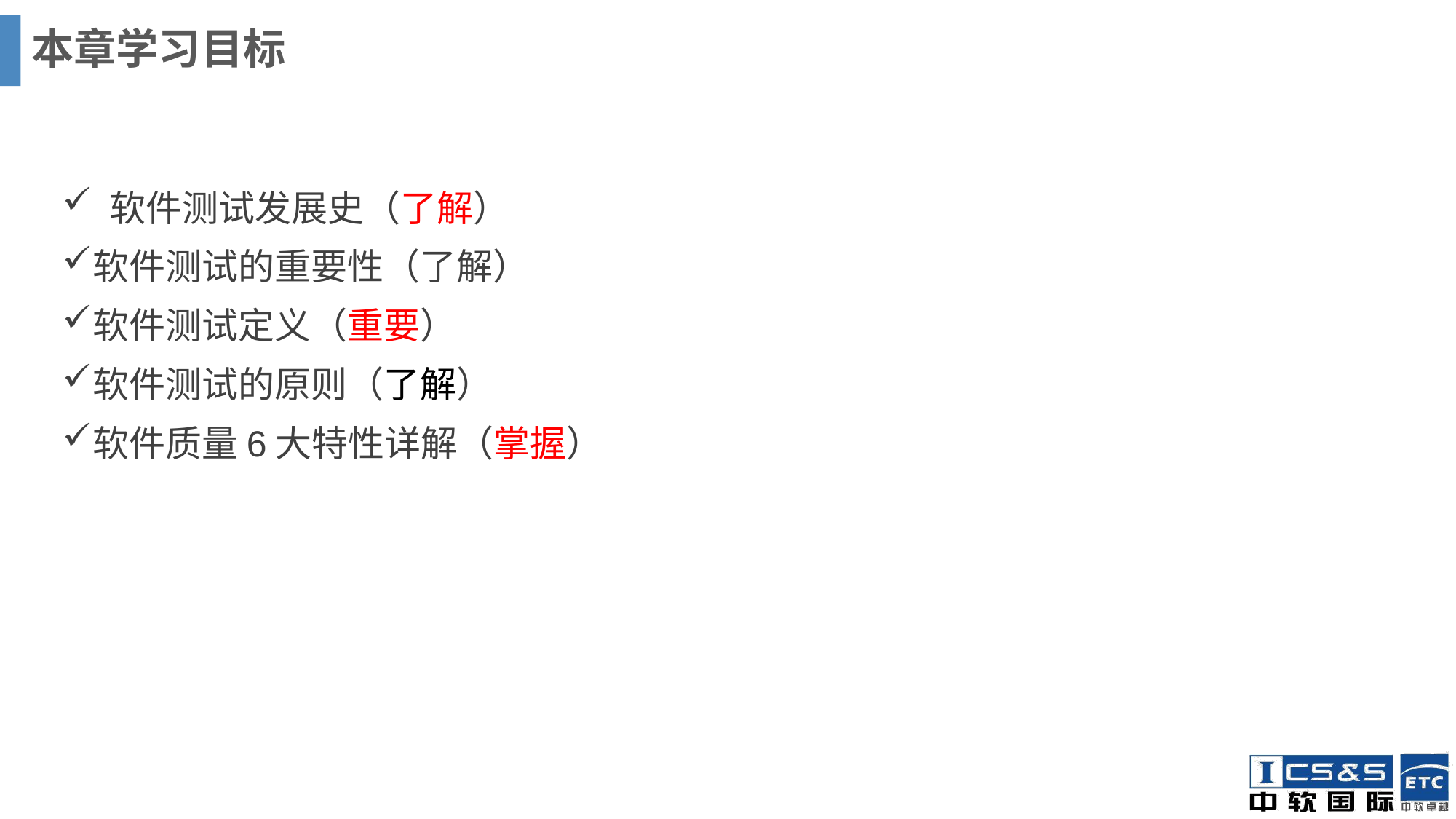

# 本章学习目标

 软件测试发展史（了解）
软件测试的重要性（了解）
软件测试定义（重要）
软件测试的原则（了解）
软件质量6大特性详解（掌握）